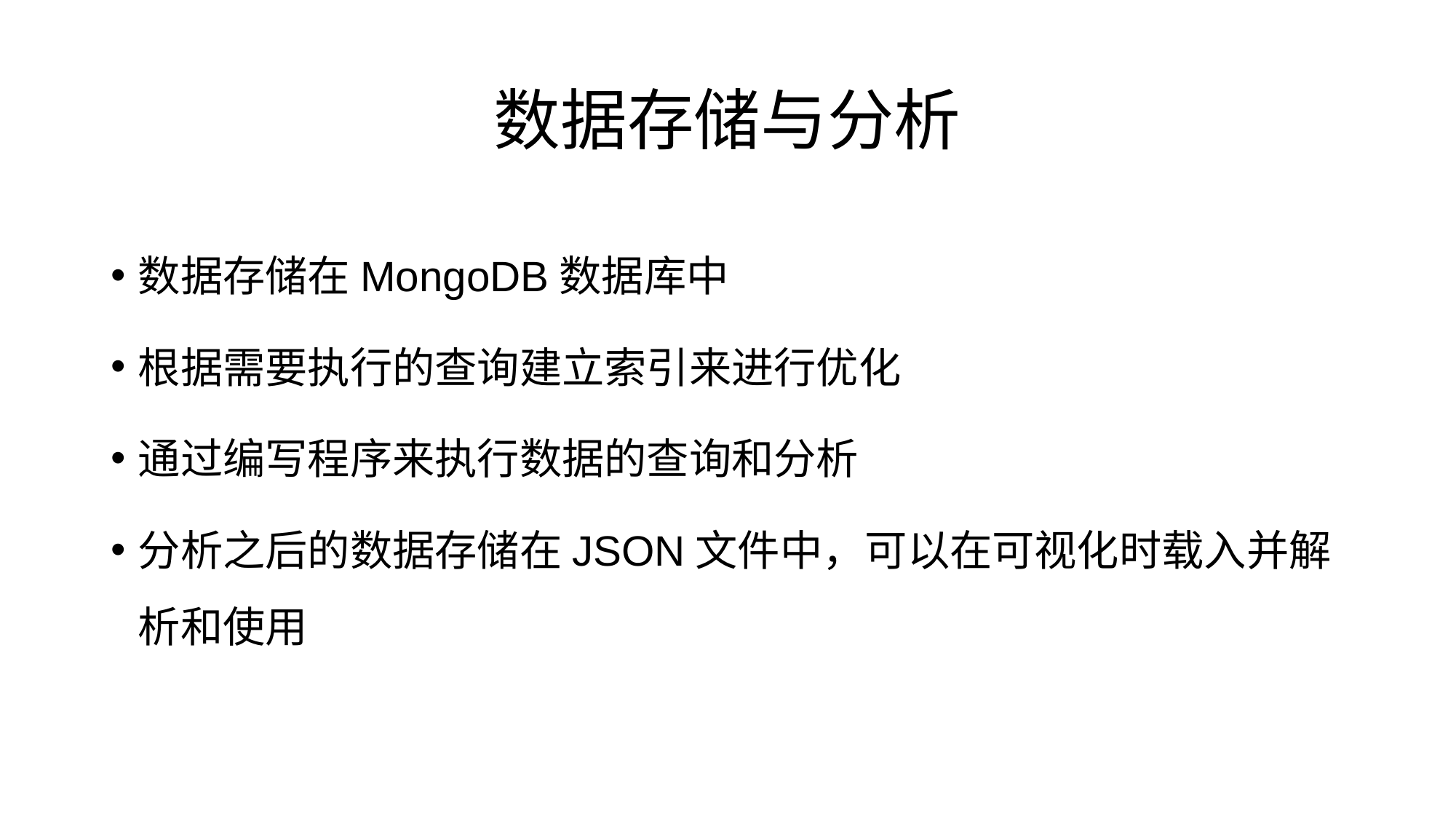

# 数据存储与分析
数据存储在MongoDB数据库中
根据需要执行的查询建立索引来进行优化
通过编写程序来执行数据的查询和分析
分析之后的数据存储在JSON文件中，可以在可视化时载入并解析和使用